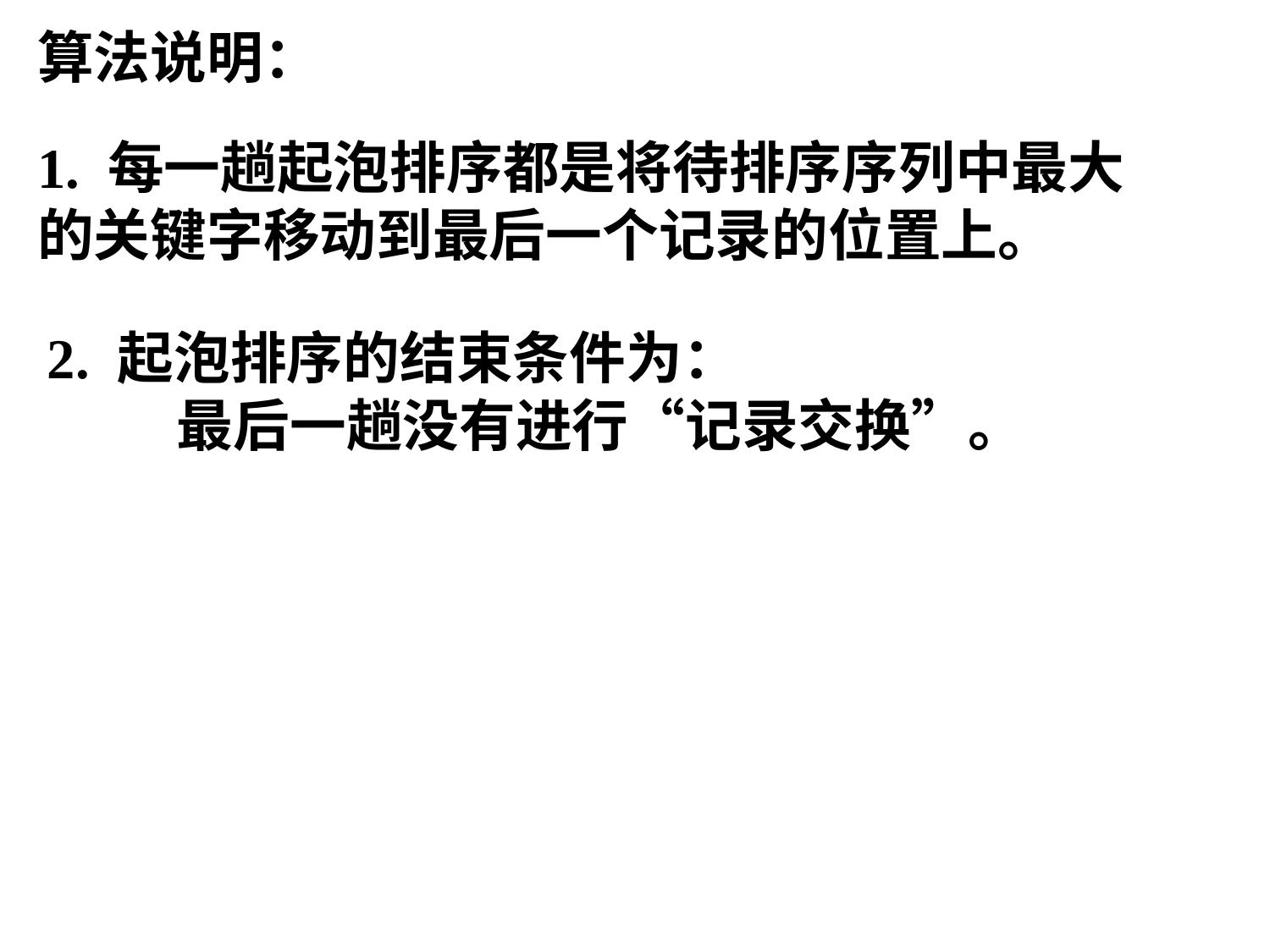

算法说明：
1. 每一趟起泡排序都是将待排序序列中最大的关键字移动到最后一个记录的位置上。
2. 起泡排序的结束条件为：
         最后一趟没有进行“记录交换”。